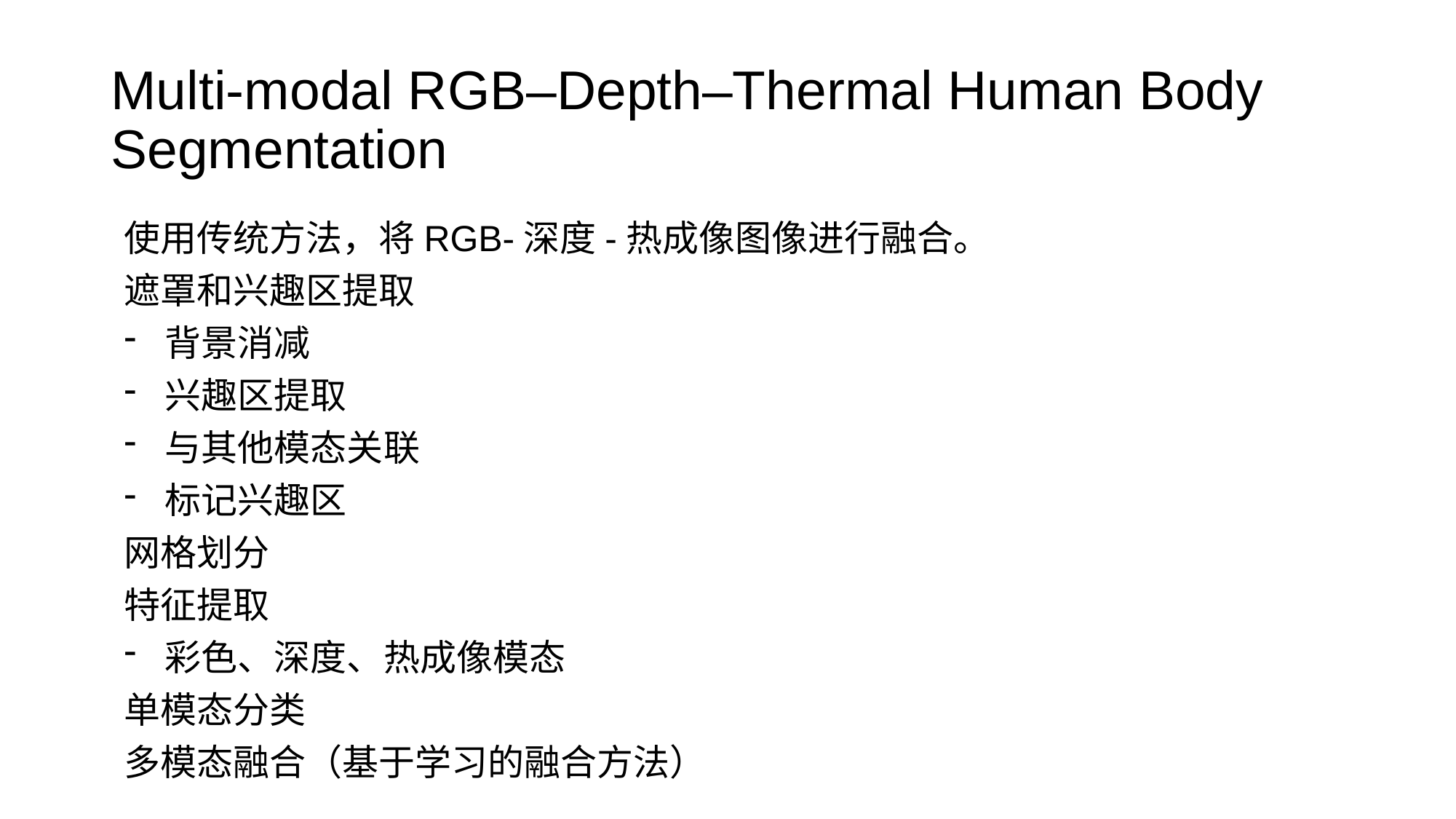

# Multi-modal RGB–Depth–Thermal Human Body Segmentation
使用传统方法，将RGB-深度-热成像图像进行融合。
遮罩和兴趣区提取
背景消减
兴趣区提取
与其他模态关联
标记兴趣区
网格划分
特征提取
彩色、深度、热成像模态
单模态分类
多模态融合（基于学习的融合方法）